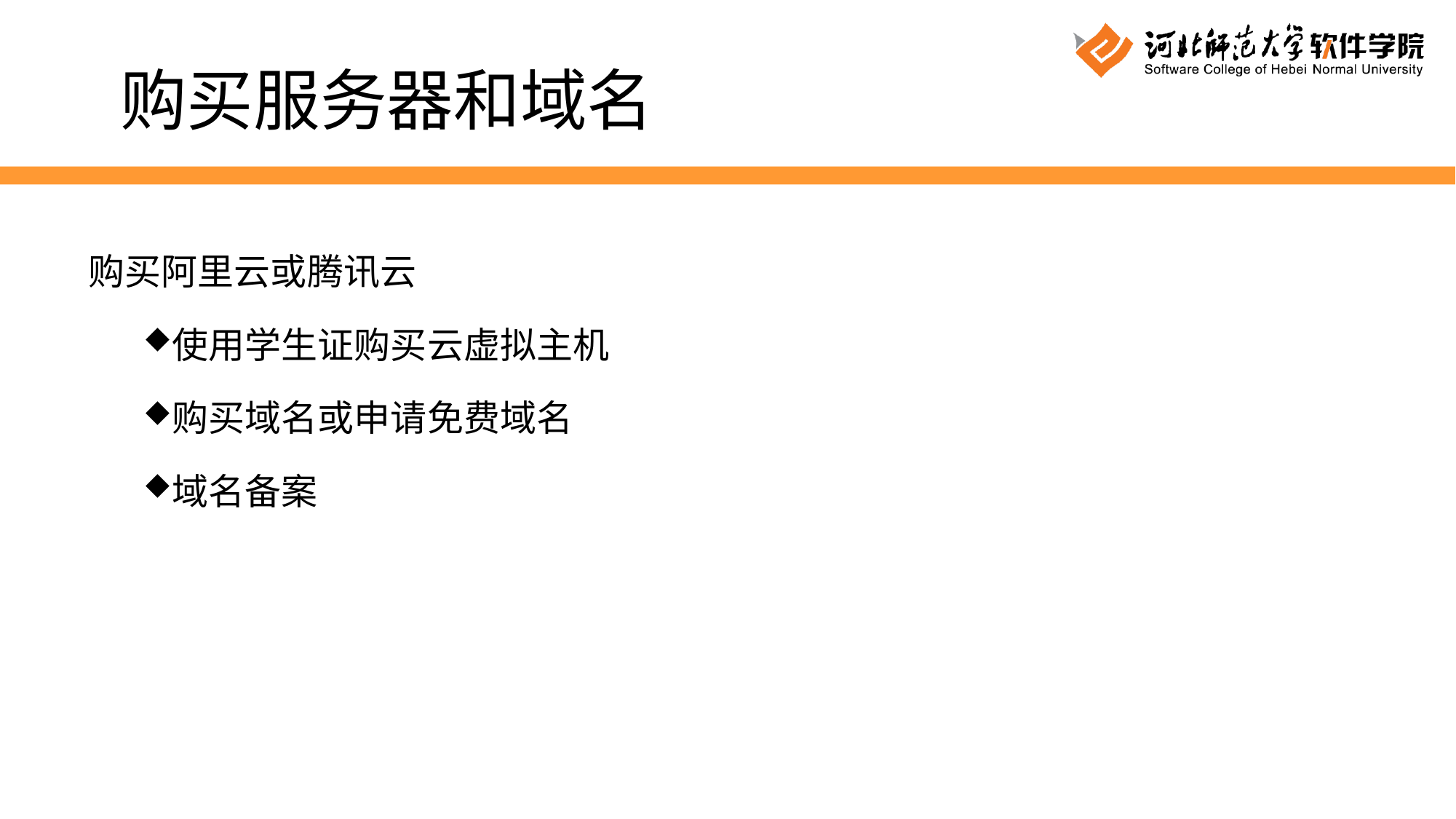

购买服务器和域名
购买阿里云或腾讯云
使用学生证购买云虚拟主机
购买域名或申请免费域名
域名备案